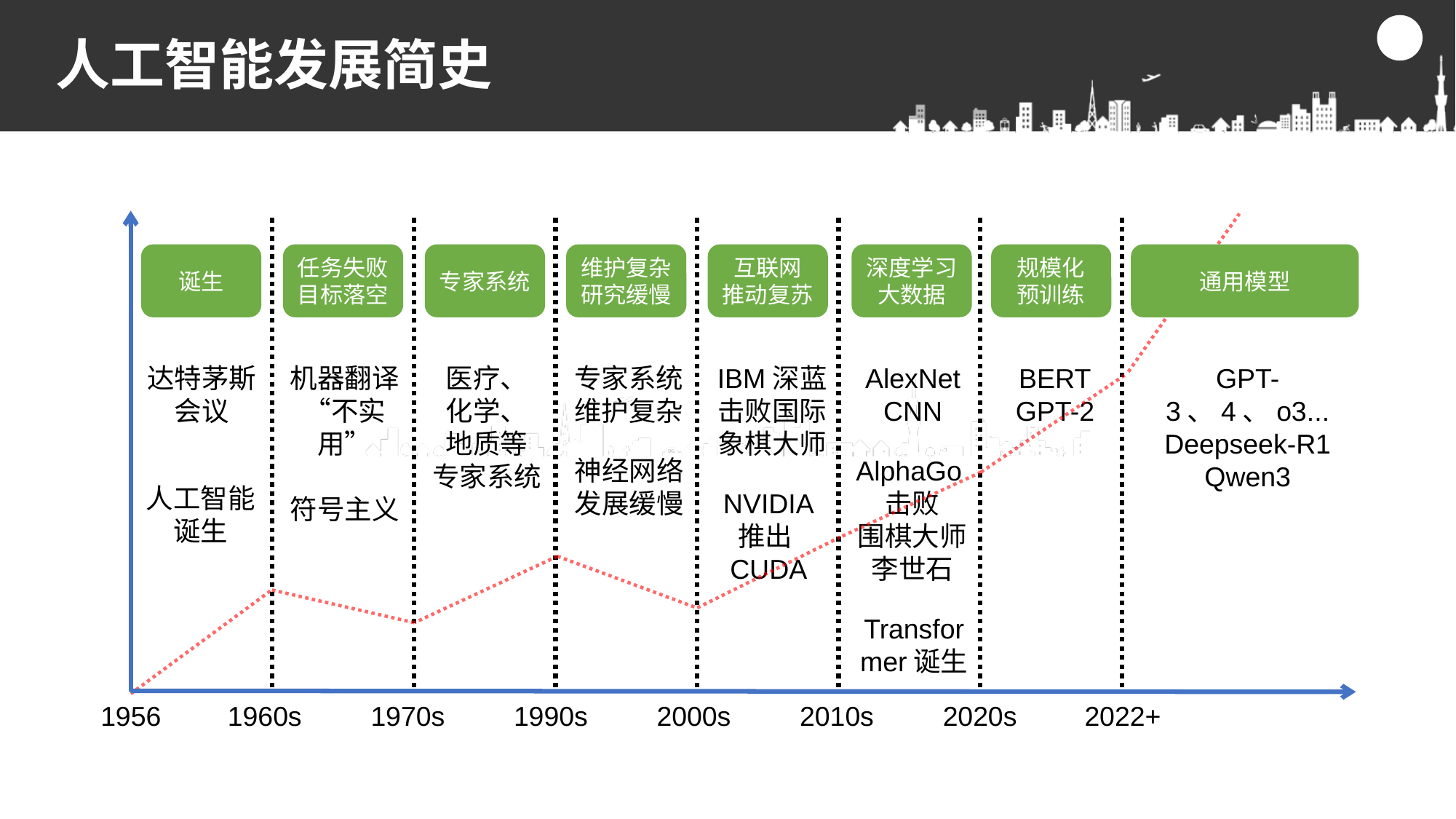

# 人工智能发展简史
4
诞生
任务失败
目标落空
专家系统
维护复杂研究缓慢
互联网
推动复苏
深度学习
大数据
规模化
预训练
通用模型
达特茅斯会议
机器翻译
“不实用”
符号主义
医疗、
化学、
地质等
专家系统
专家系统维护复杂
IBM深蓝击败国际象棋大师
AlexNet
CNN
BERT
GPT-2
GPT-3、4、o3...
Deepseek-R1
Qwen3
神经网络发展缓慢
AlphaGo击败
围棋大师
李世石
人工智能
诞生
Transformer诞生
NVIDIA
推出CUDA
1956
1960s
1970s
1990s
2000s
2010s
2020s
2022+